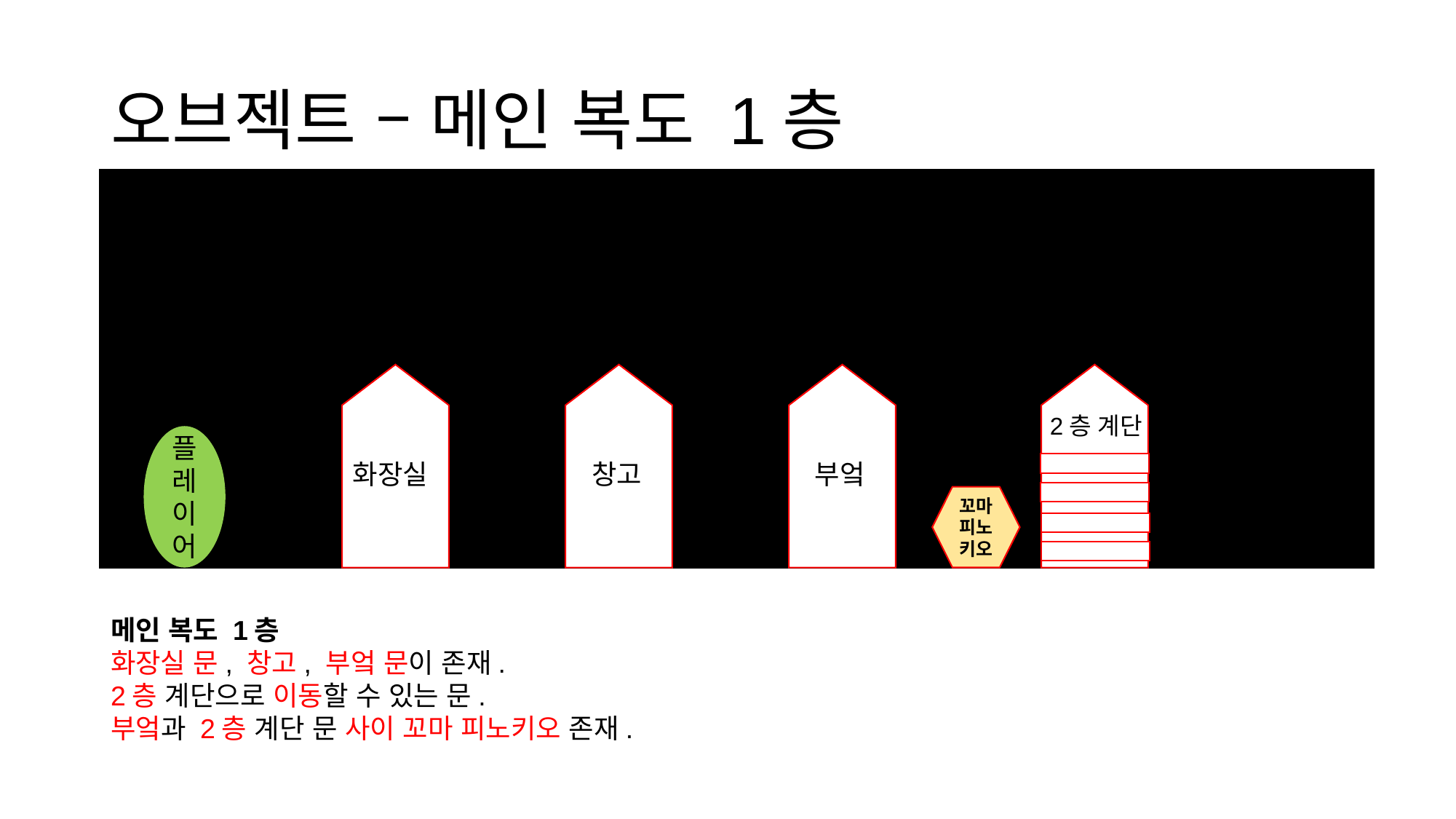

# 오브젝트 – 메인 복도 1층

2층 계단
플레이어

부엌
창고
화장실

꼬마 피노키오
메인 복도 1층
화장실 문, 창고, 부엌 문이 존재.
2층 계단으로 이동할 수 있는 문.
부엌과 2층 계단 문 사이 꼬마 피노키오 존재.